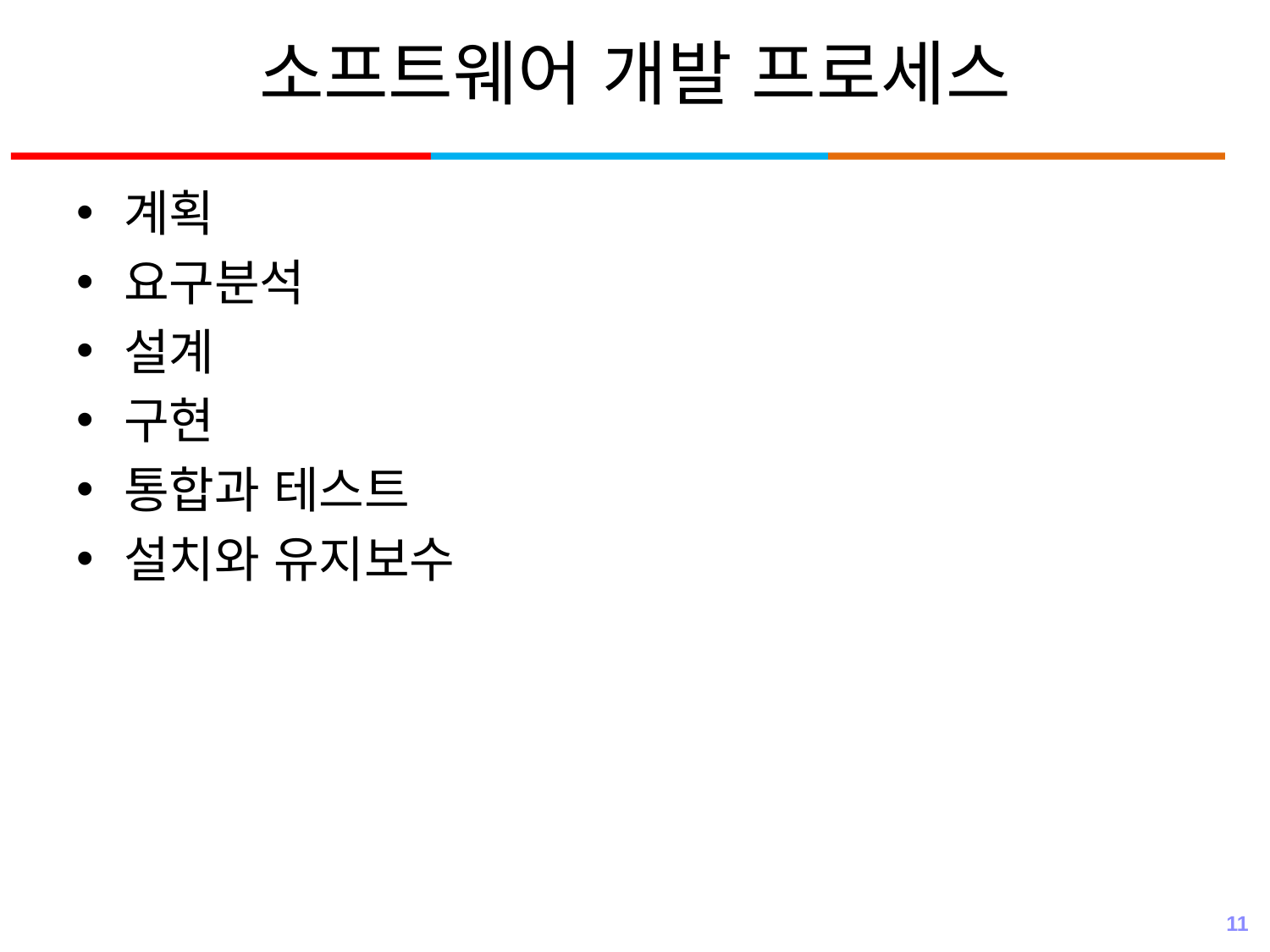

# 소프트웨어 개발 프로세스
계획
요구분석
설계
구현
통합과 테스트
설치와 유지보수
11